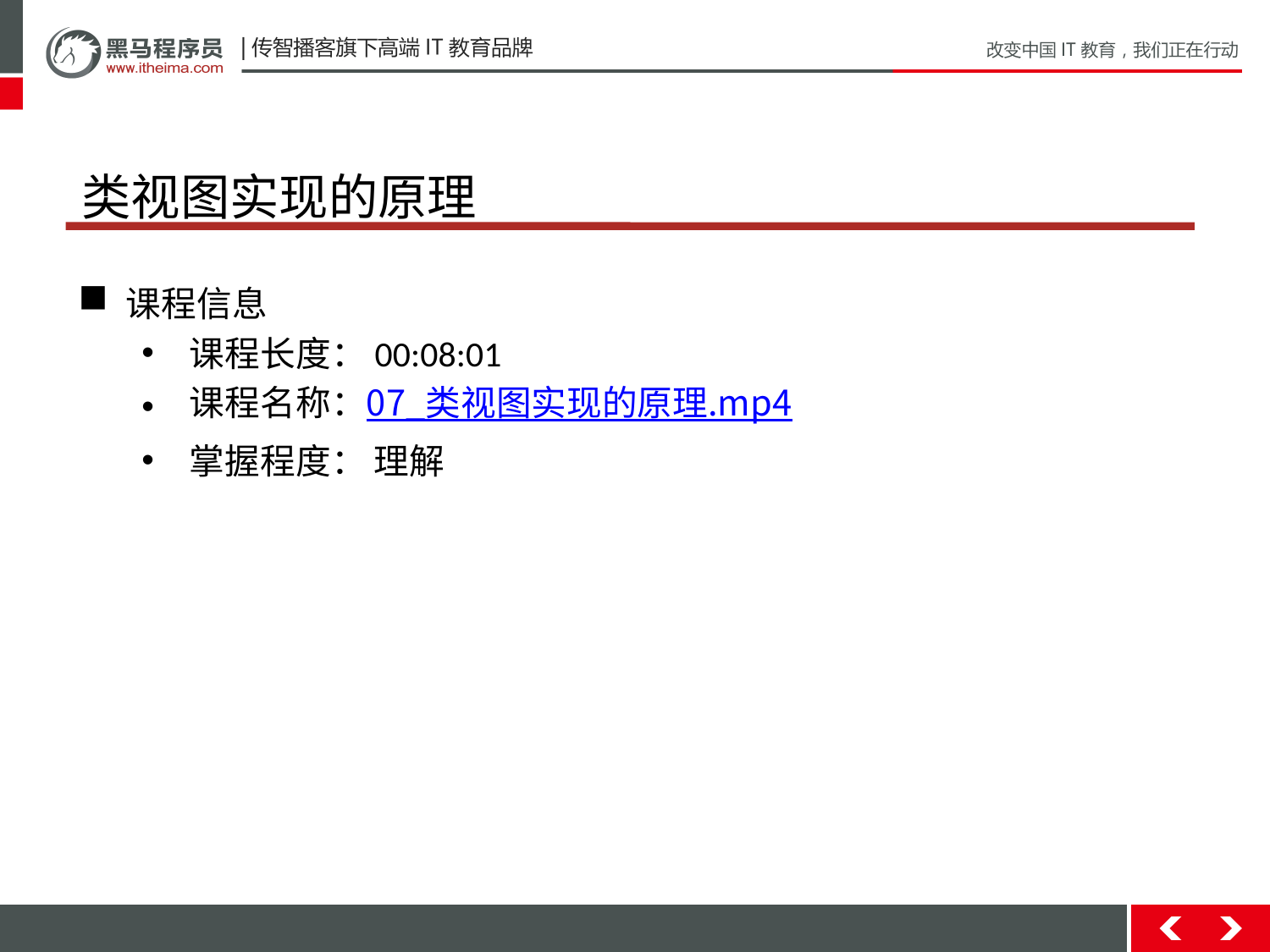

# 类视图实现的原理

课程信息
课程长度：00:08:01
课程名称：07_类视图实现的原理.mp4
掌握程度： 理解